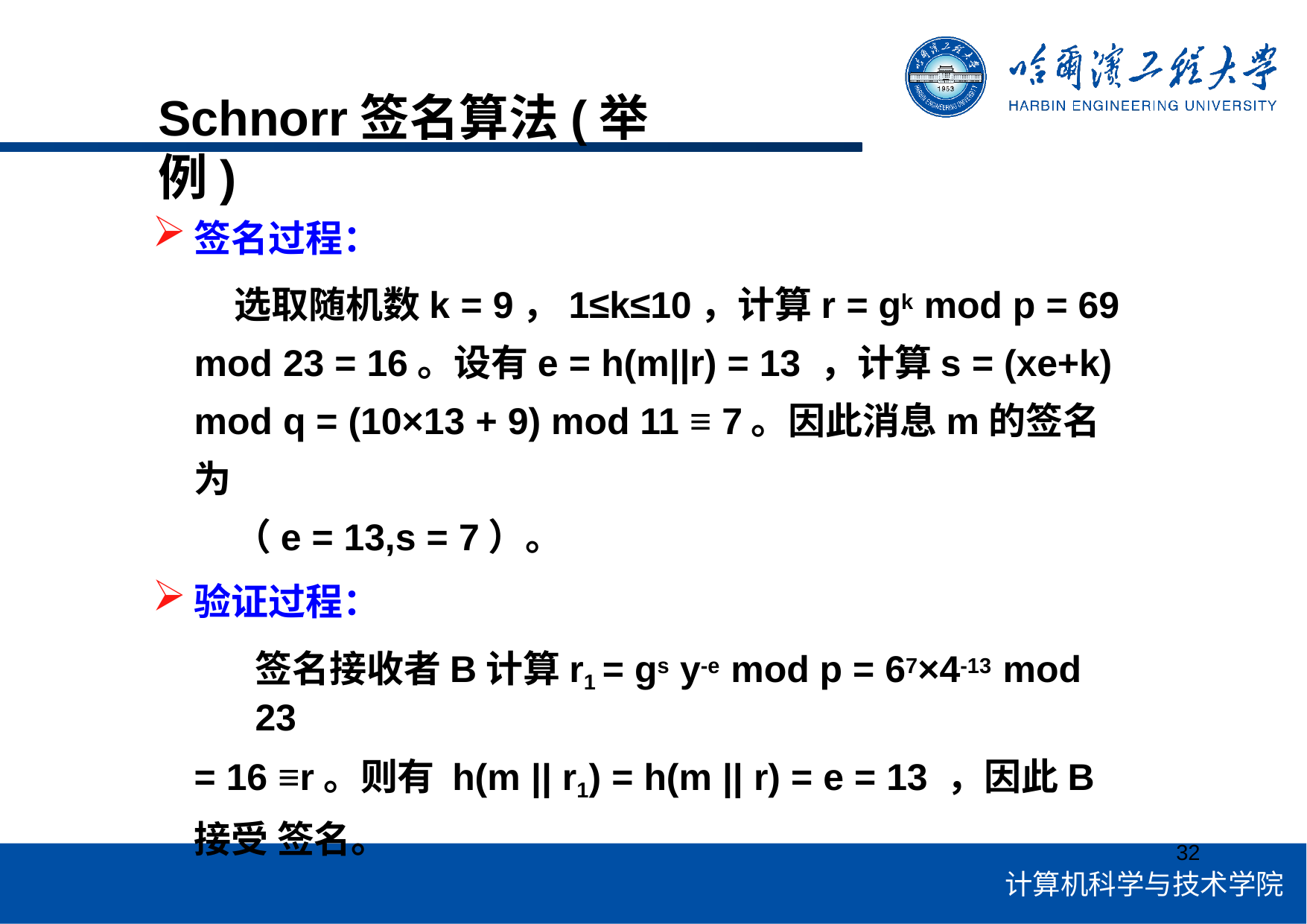

# Schnorr签名算法(举例)
签名过程：
选取随机数k = 9，1≤k≤10，计算r = gk mod p = 69  mod 23 = 16。设有e = h(m||r) = 13 ，计算s = (xe+k)  mod q = (10×13 + 9) mod 11 ≡ 7。因此消息m的签名为
（e = 13,s = 7）。
验证过程：
签名接收者B计算r1 = gs y-e mod p = 67×4-13 mod 23
= 16 ≡r。则有 h(m || r1) = h(m || r) = e = 13 ，因此B接受 签名。
32